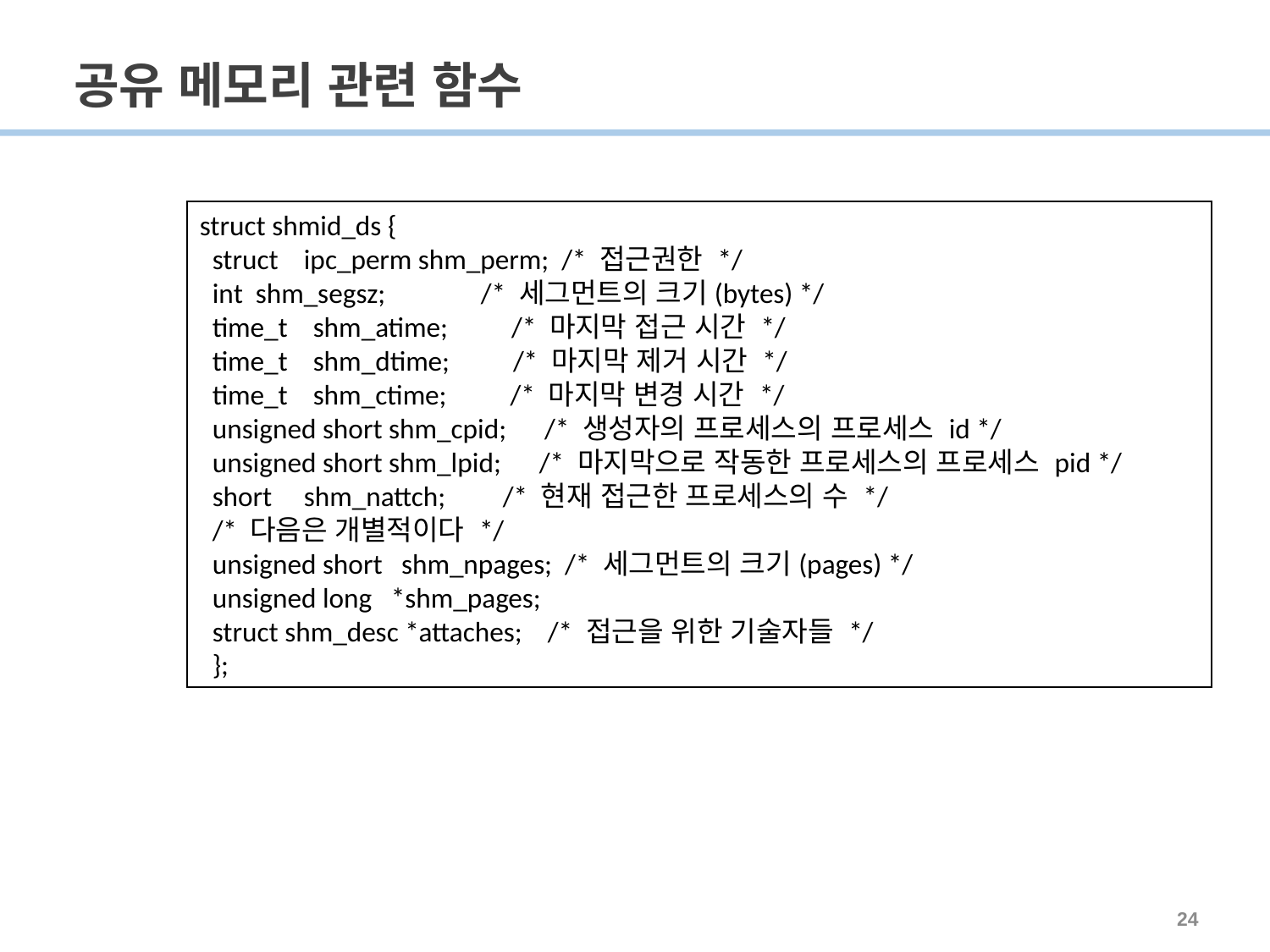

# 공유 메모리 관련 함수
struct shmid_ds {
  struct    ipc_perm shm_perm;  /* 접근권한 */
  int  shm_segsz;               /* 세그먼트의 크기(bytes) */
  time_t    shm_atime;          /* 마지막 접근 시간 */
  time_t    shm_dtime;          /* 마지막 제거 시간 */
  time_t    shm_ctime;          /* 마지막 변경 시간 */
  unsigned short shm_cpid;      /* 생성자의 프로세스의 프로세스 id */
  unsigned short shm_lpid;      /* 마지막으로 작동한 프로세스의 프로세스 pid */
  short     shm_nattch;         /* 현재 접근한 프로세스의 수 */
  /* 다음은 개별적이다 */
  unsigned short   shm_npages;  /* 세그먼트의 크기(pages) */
  unsigned long   *shm_pages;
  struct shm_desc *attaches;    /* 접근을 위한 기술자들 */
  };
24